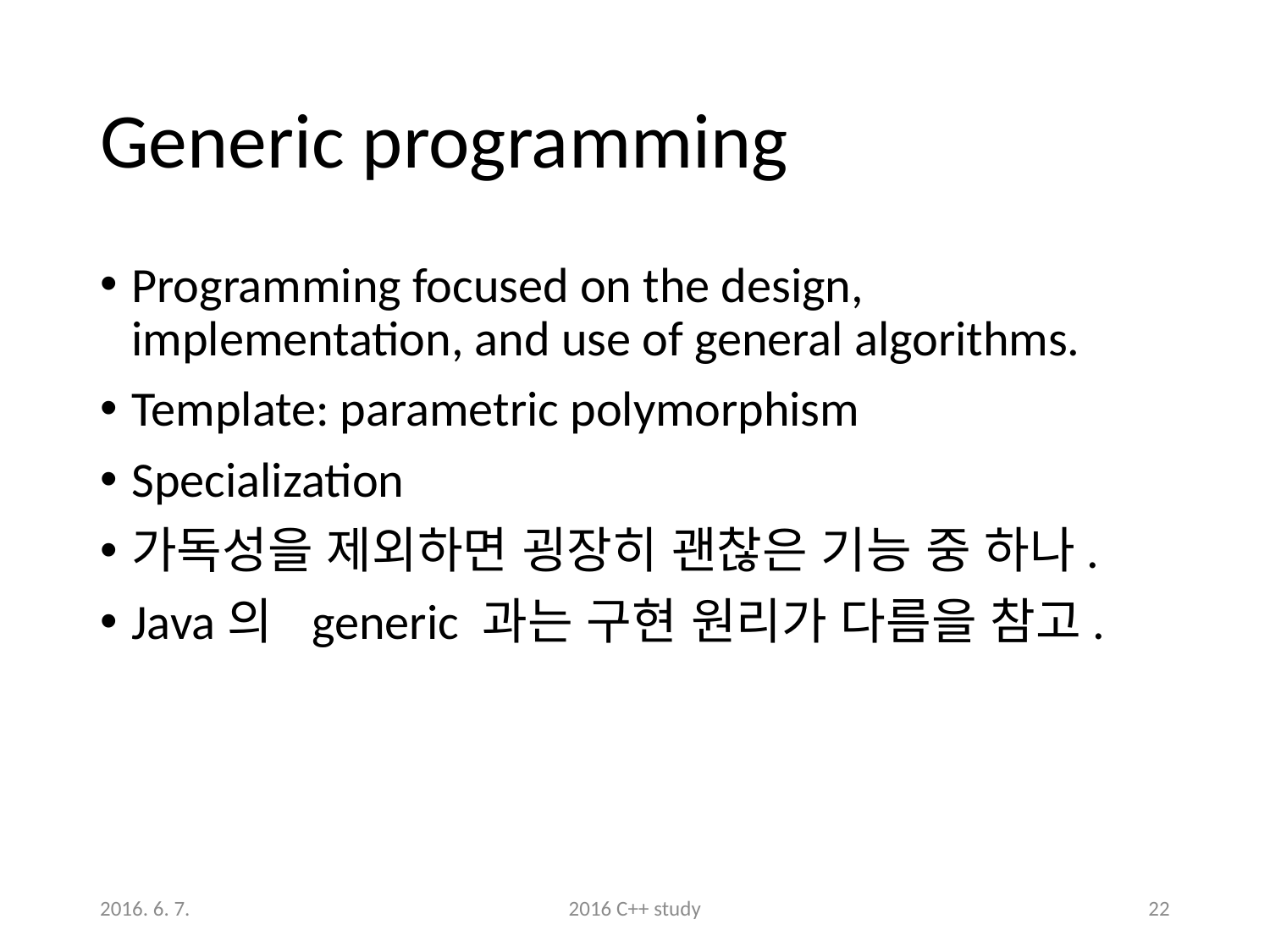

# Generic programming
Programming focused on the design, implementation, and use of general algorithms.
Template: parametric polymorphism
Specialization
가독성을 제외하면 굉장히 괜찮은 기능 중 하나.
Java의  generic 과는 구현 원리가 다름을 참고.
2016. 6. 7.
2016 C++ study
22